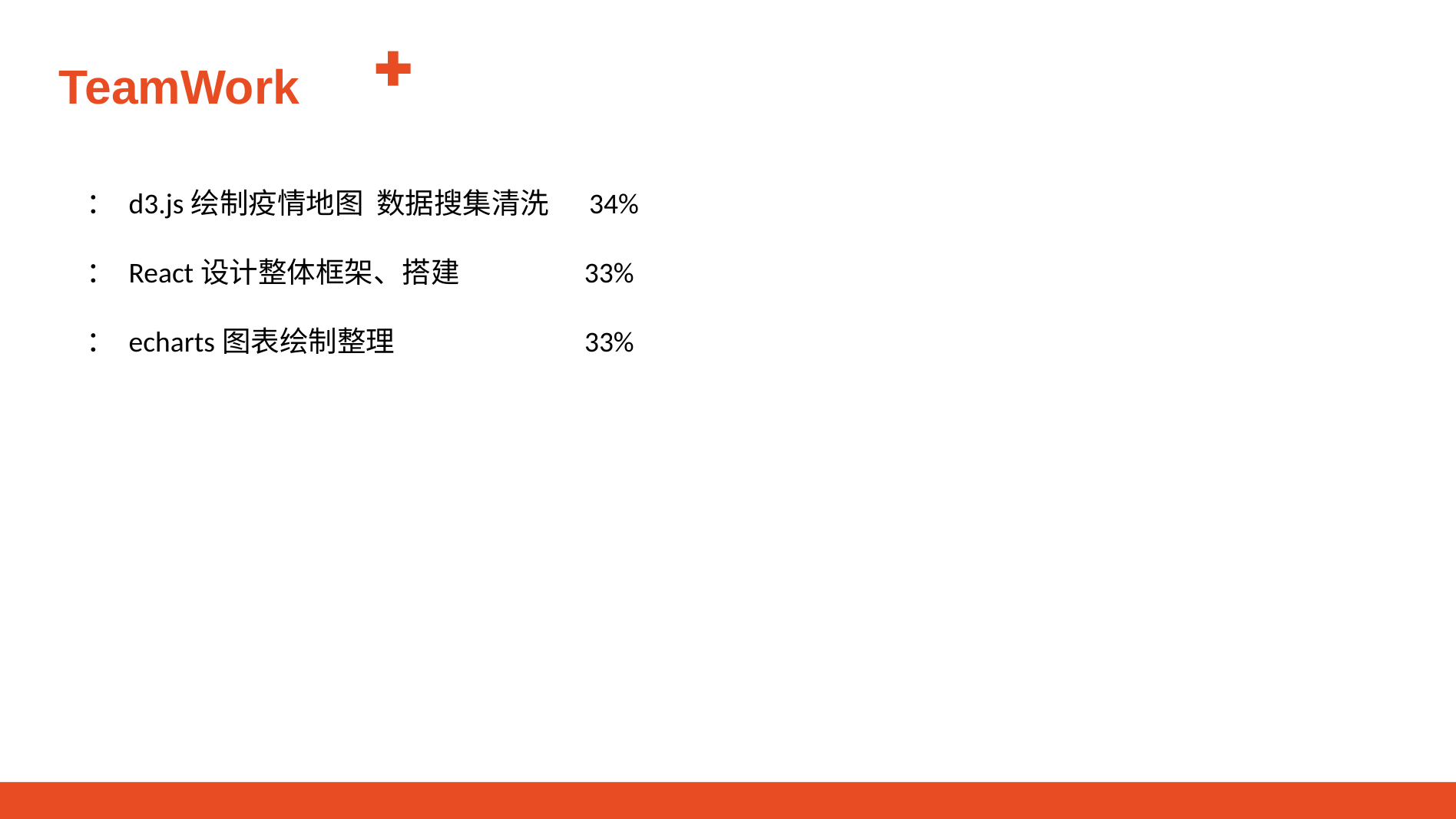

TeamWork

： d3.js绘制疫情地图  数据搜集清洗     34%

： React设计整体框架、搭建                  33%

： echarts图表绘制整理                            33%